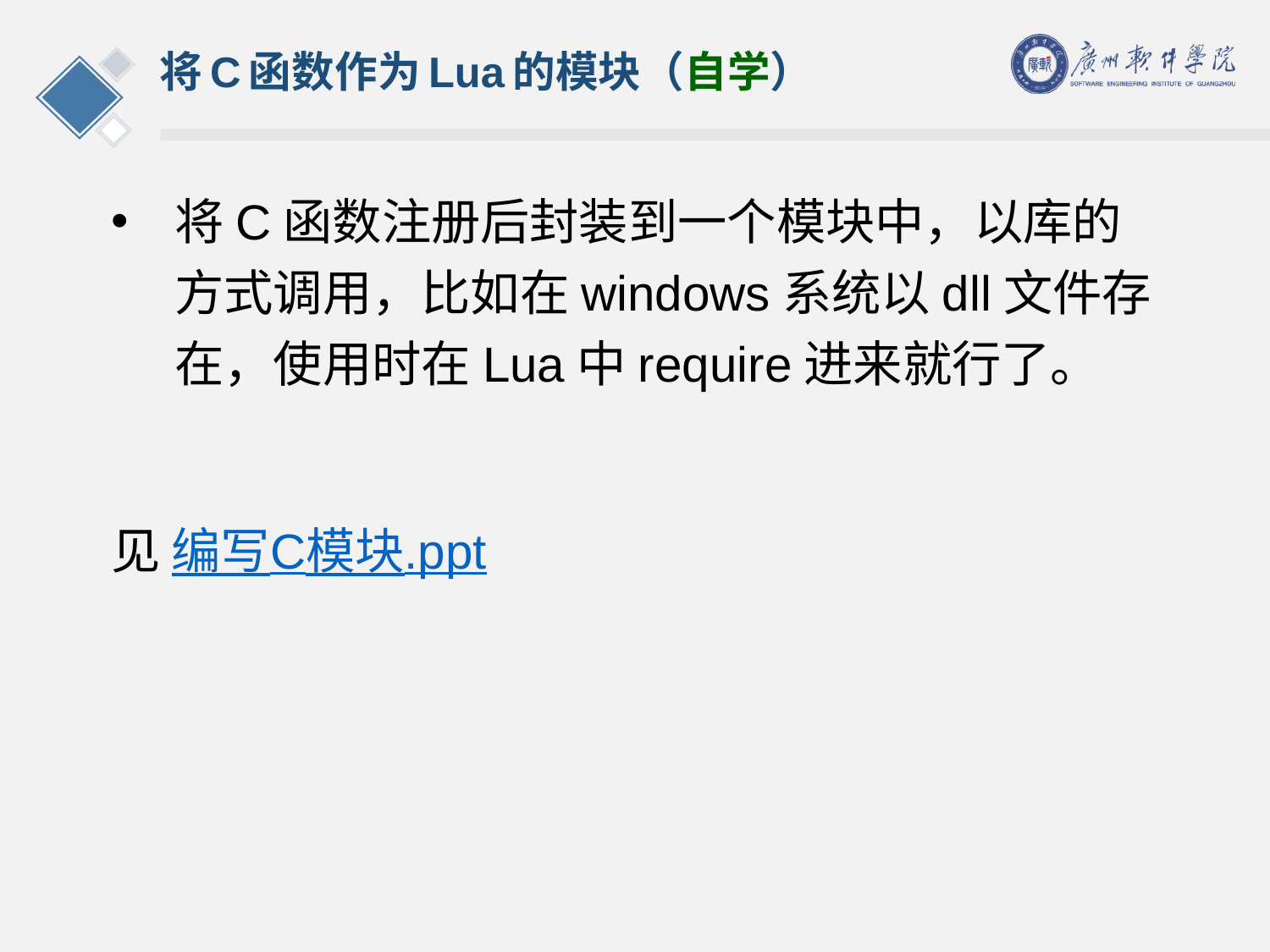

# 将C函数作为Lua的模块（自学）
将C函数注册后封装到一个模块中，以库的方式调用，比如在windows系统以dll文件存在，使用时在Lua中require进来就行了。

见 编写C模块.ppt